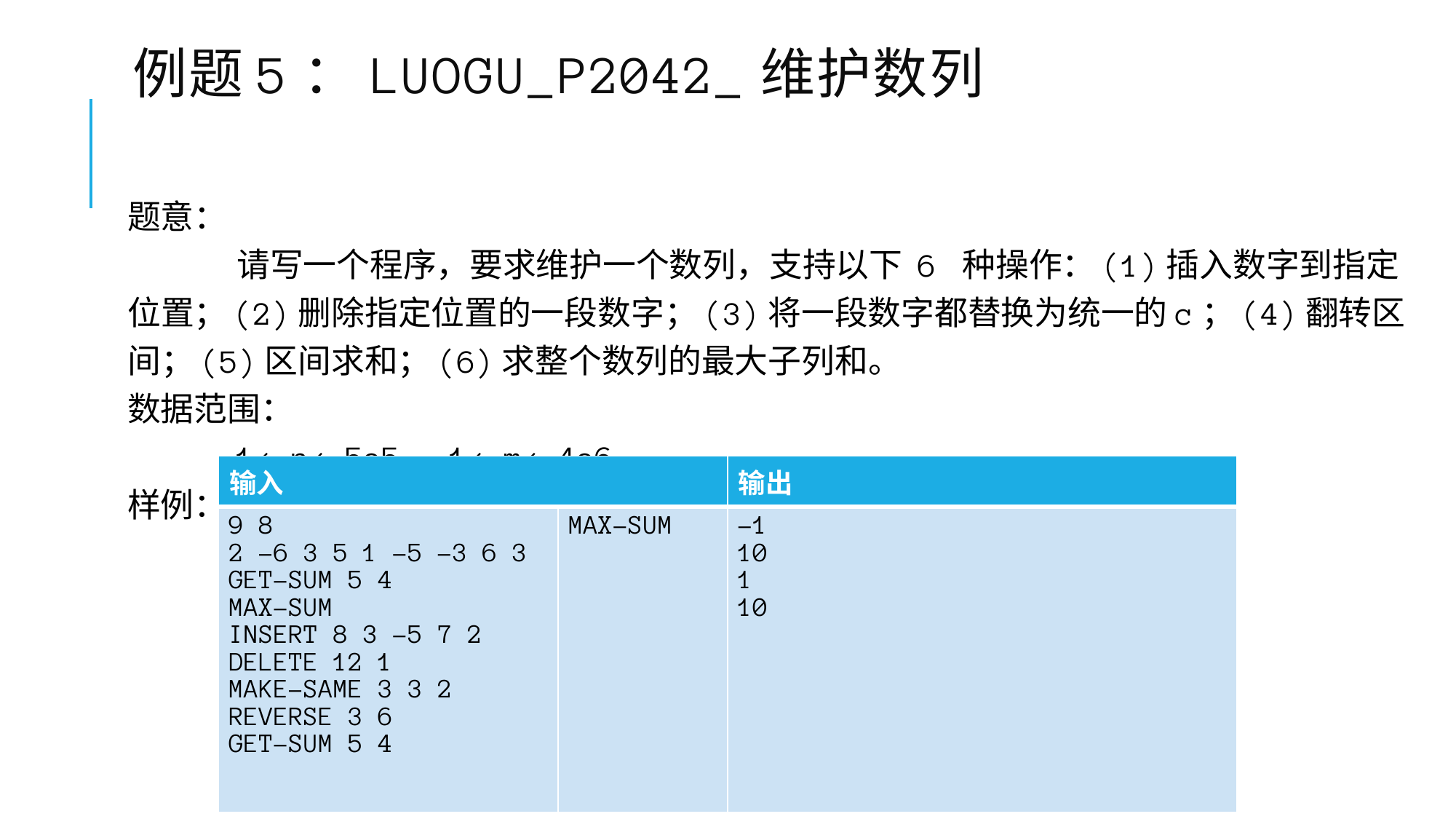

# 例题5：Luogu_P2042_维护数列
题意：
	请写一个程序，要求维护一个数列，支持以下 6 种操作：(1)插入数字到指定位置；(2)删除指定位置的一段数字；(3)将一段数字都替换为统一的c；(4)翻转区间；(5)区间求和；(6)求整个数列的最大子列和。
数据范围：
	1<=n<=5e5，1<=m<=4e6。
样例：

| 输入 |  | 输出 |
| --- | --- | --- |
| 9 8 2 -6 3 5 1 -5 -3 6 3 GET-SUM 5 4 MAX-SUM INSERT 8 3 -5 7 2 DELETE 12 1 MAKE-SAME 3 3 2 REVERSE 3 6 GET-SUM 5 4 | MAX-SUM | -1 10 1 10 |